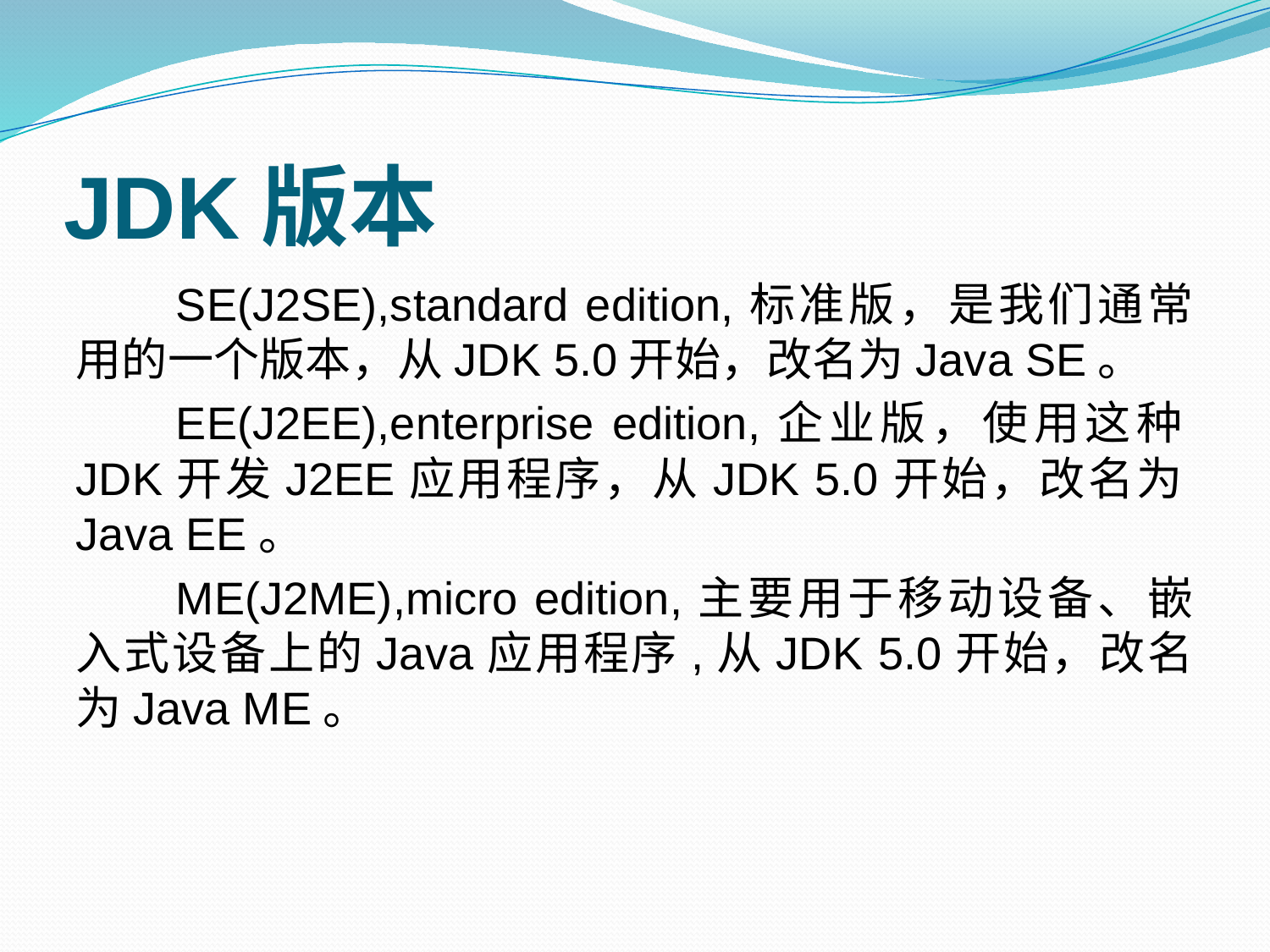

# JDK版本
SE(J2SE),standard edition,标准版，是我们通常用的一个版本，从JDK 5.0开始，改名为Java SE。
EE(J2EE),enterprise edition,企业版，使用这种JDK开发J2EE应用程序，从JDK 5.0开始，改名为Java EE。
ME(J2ME),micro edition,主要用于移动设备、嵌入式设备上的Java应用程序,从JDK 5.0开始，改名为Java ME。